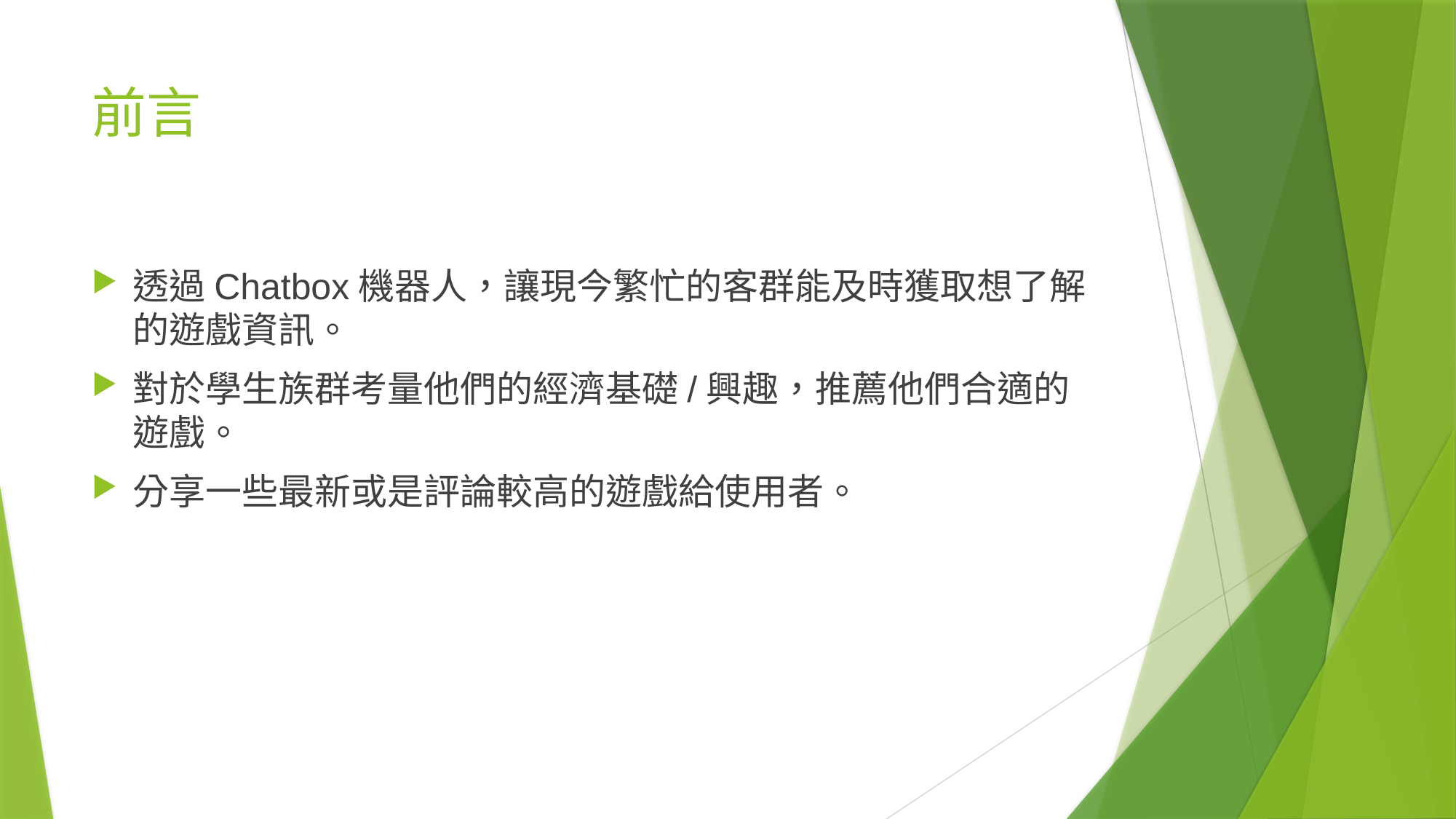

# 前言
透過Chatbox機器人，讓現今繁忙的客群能及時獲取想了解的遊戲資訊。
對於學生族群考量他們的經濟基礎/興趣，推薦他們合適的遊戲。
分享一些最新或是評論較高的遊戲給使用者。